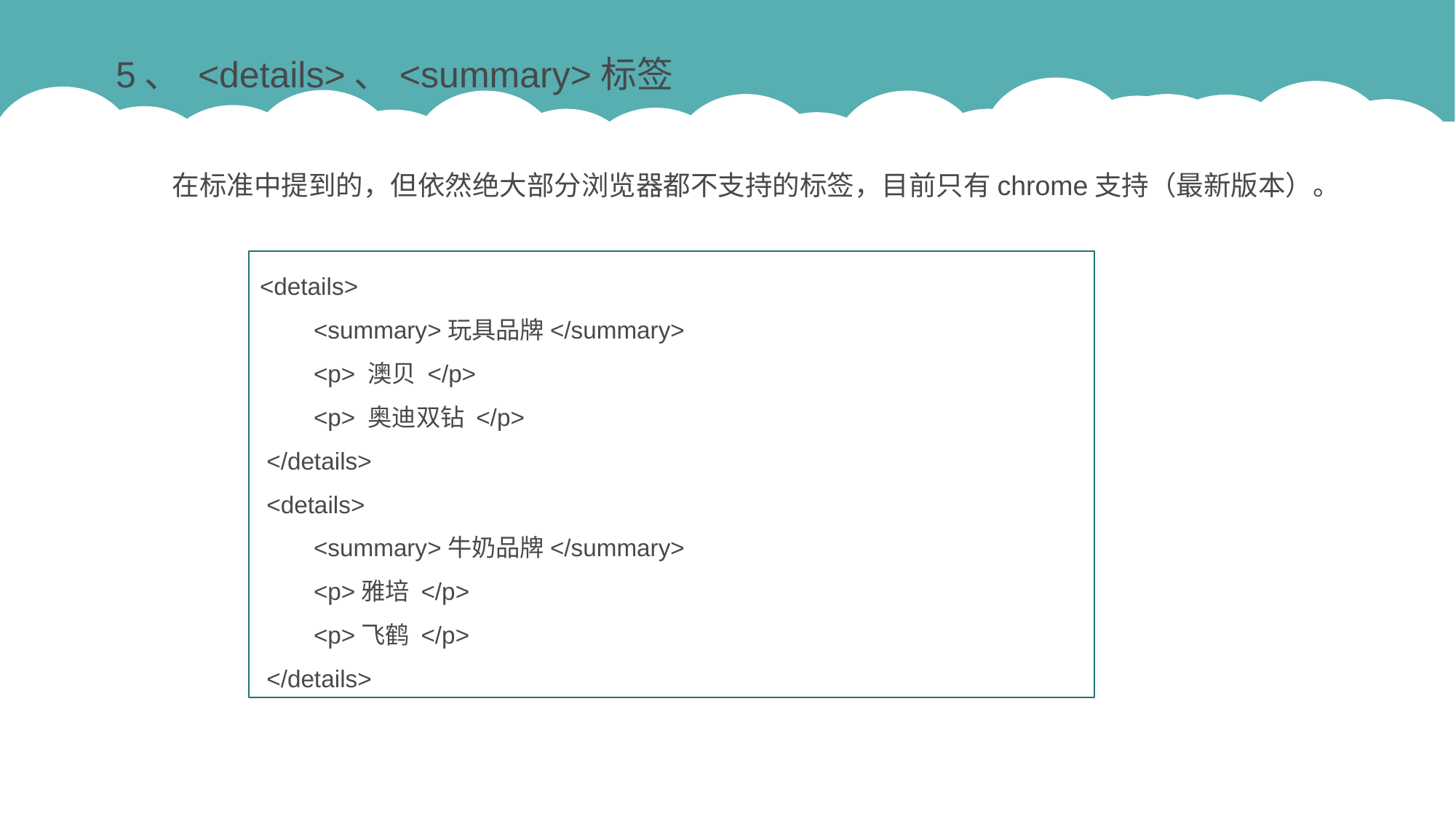

5、 <details>、<summary>标签
在标准中提到的，但依然绝大部分浏览器都不支持的标签，目前只有chrome支持（最新版本）。
<details>
        <summary>玩具品牌</summary>
        <p> 澳贝 </p>
        <p> 奥迪双钻 </p>
 </details>
 <details>
        <summary>牛奶品牌</summary>
        <p>雅培 </p>
        <p>飞鹤 </p>
 </details>